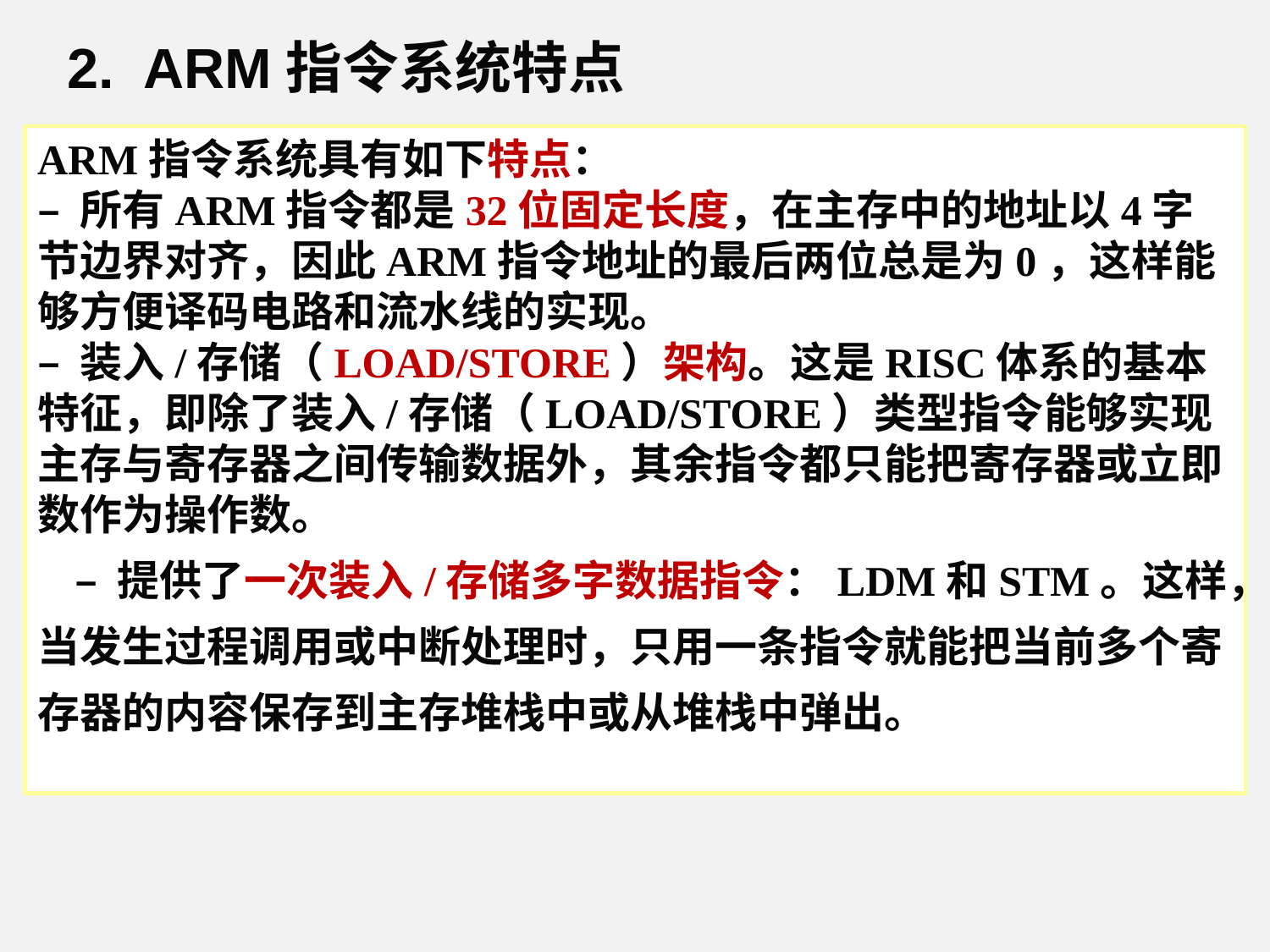

2.  ARM指令系统特点
ARM指令系统具有如下特点：– 所有ARM指令都是32位固定长度，在主存中的地址以4字节边界对齐，因此ARM指令地址的最后两位总是为0，这样能够方便译码电路和流水线的实现。– 装入/存储（LOAD/STORE）架构。这是RISC体系的基本特征，即除了装入/存储（LOAD/STORE）类型指令能够实现主存与寄存器之间传输数据外，其余指令都只能把寄存器或立即数作为操作数。– 提供了一次装入/存储多字数据指令：LDM和STM。这样，当发生过程调用或中断处理时，只用一条指令就能把当前多个寄存器的内容保存到主存堆栈中或从堆栈中弹出。